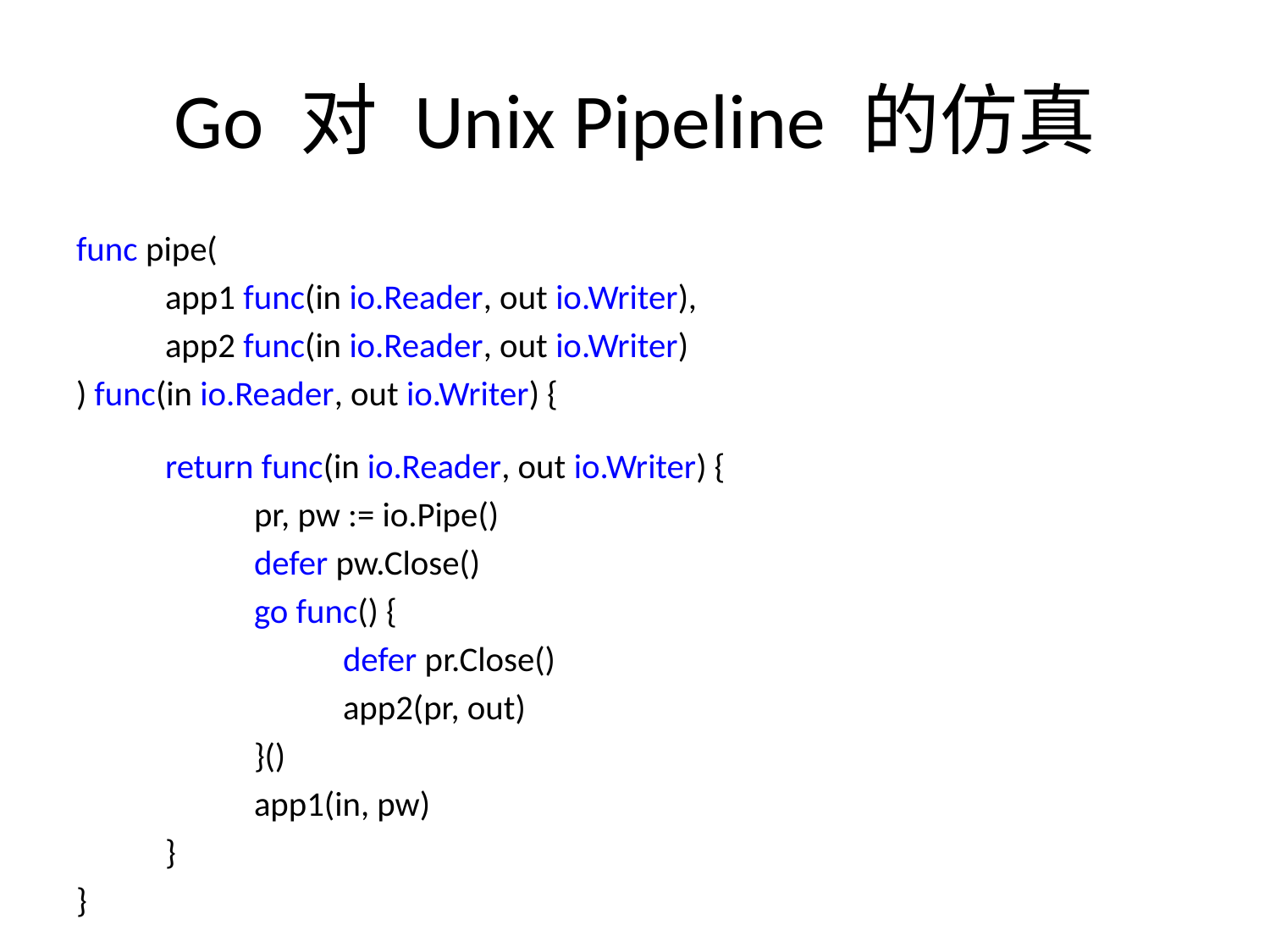

# Go 对 Unix Pipeline 的仿真
func pipe(
	app1 func(in io.Reader, out io.Writer),
	app2 func(in io.Reader, out io.Writer)
) func(in io.Reader, out io.Writer) {

	return func(in io.Reader, out io.Writer) {
		pr, pw := io.Pipe()
		defer pw.Close()
		go func() {
			defer pr.Close()
			app2(pr, out)
		}()
		app1(in, pw)
	}
}